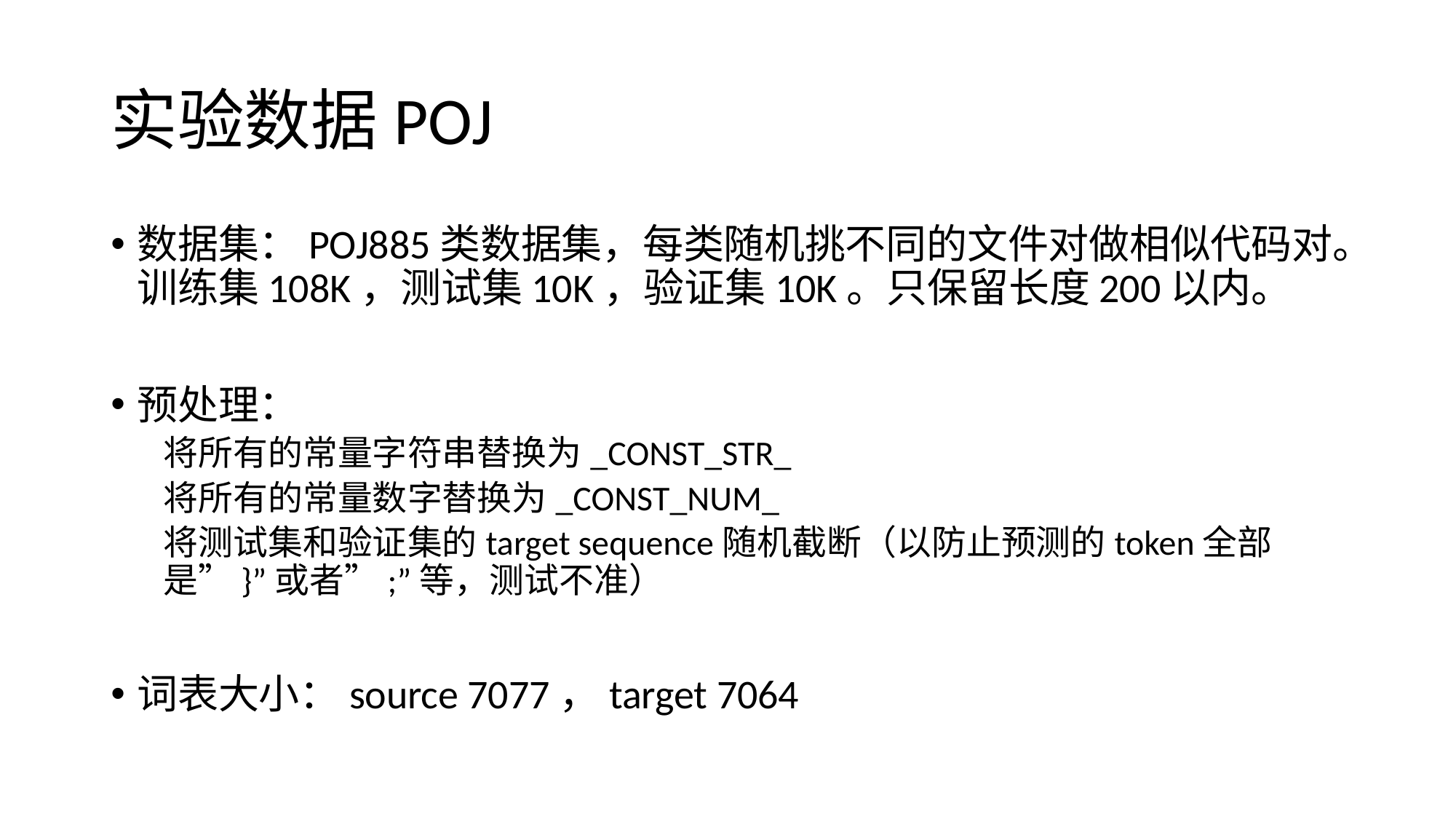

# 实验数据POJ
数据集：POJ885类数据集，每类随机挑不同的文件对做相似代码对。训练集108K，测试集10K，验证集10K。只保留长度200以内。

预处理：
将所有的常量字符串替换为_CONST_STR_
将所有的常量数字替换为_CONST_NUM_
将测试集和验证集的target sequence随机截断（以防止预测的token全部是”}”或者”;”等，测试不准）

词表大小：source 7077，target 7064